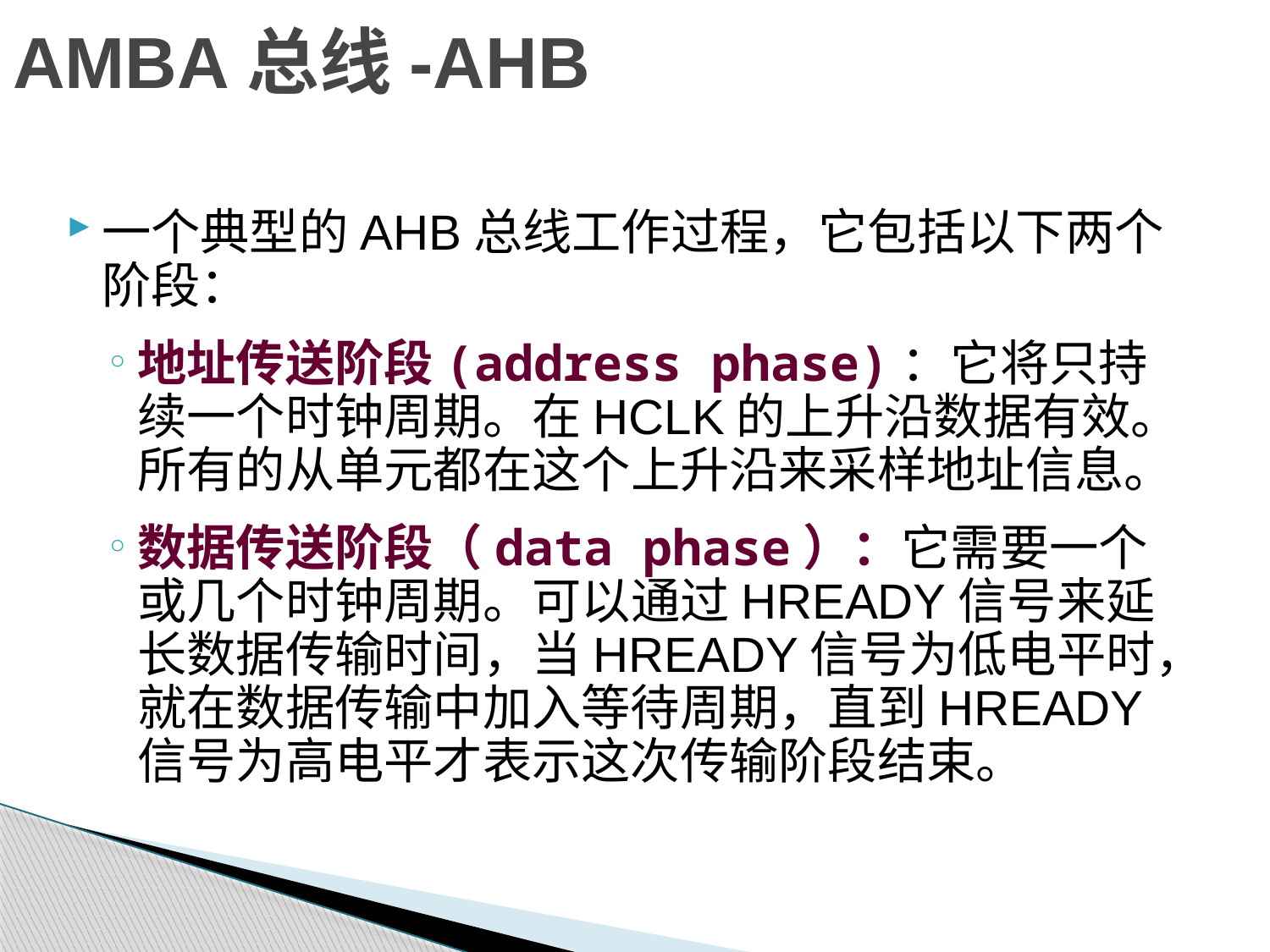

# AMBA总线-AHB
一个典型的AHB总线工作过程，它包括以下两个阶段：
地址传送阶段(address phase)：它将只持续一个时钟周期。在HCLK的上升沿数据有效。所有的从单元都在这个上升沿来采样地址信息。
数据传送阶段（data phase）：它需要一个或几个时钟周期。可以通过HREADY信号来延长数据传输时间，当HREADY信号为低电平时，就在数据传输中加入等待周期，直到HREADY信号为高电平才表示这次传输阶段结束。